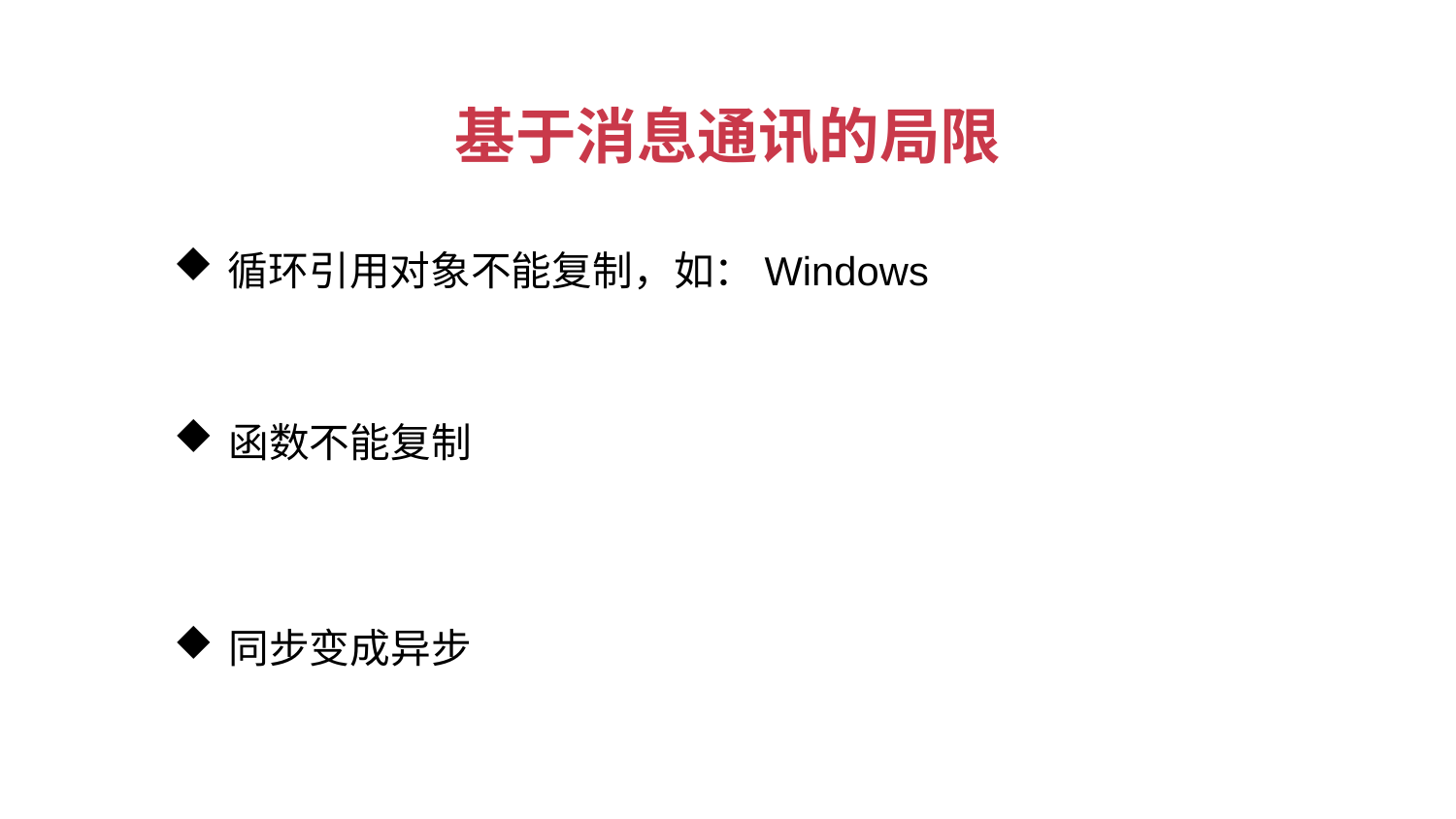

基于消息通讯的局限
循环引用对象不能复制，如：Windows
函数不能复制
同步变成异步